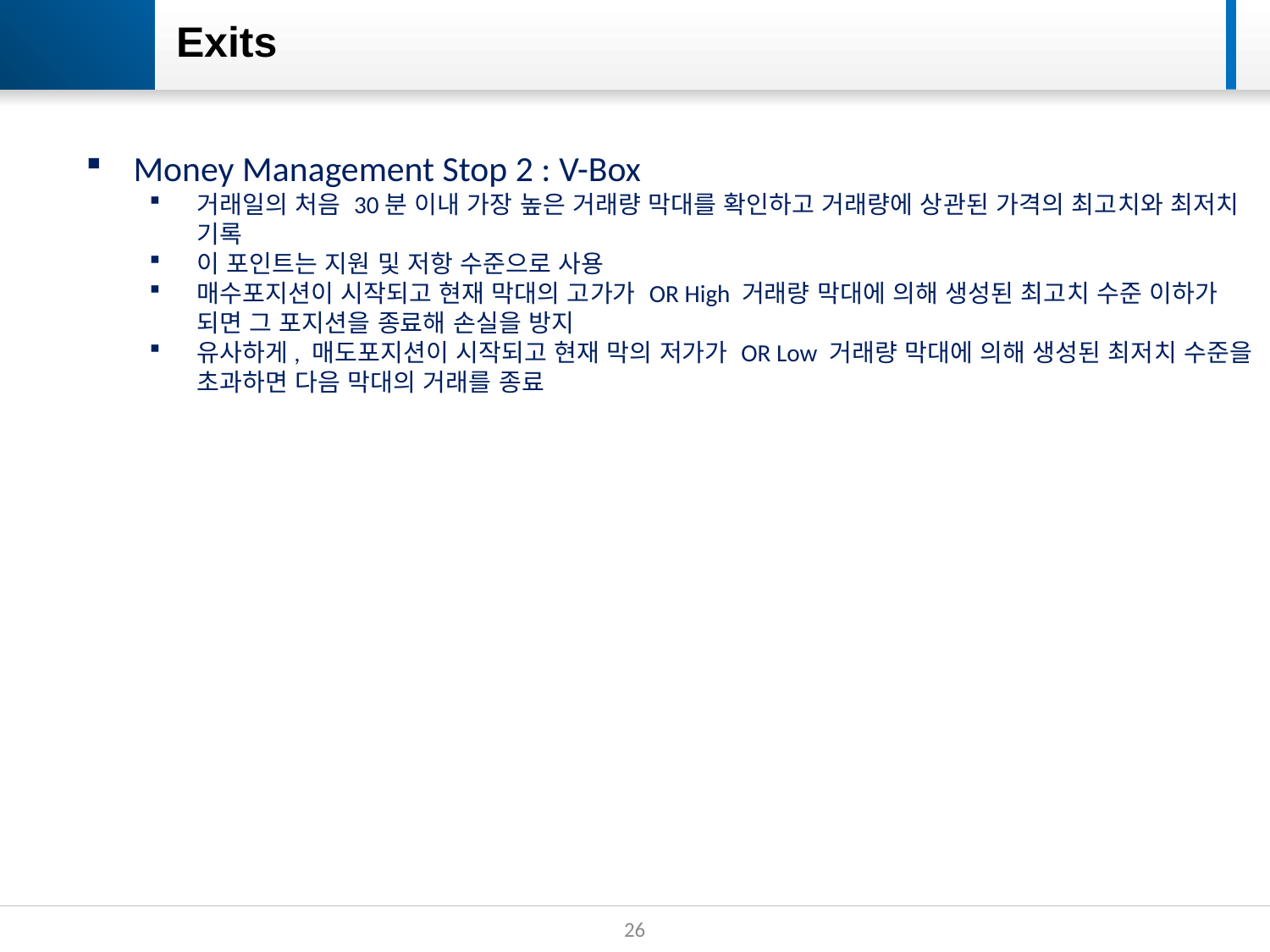

# Exits
Money Management Stop 2 : V-Box
거래일의 처음 30분 이내 가장 높은 거래량 막대를 확인하고 거래량에 상관된 가격의 최고치와 최저치 기록
이 포인트는 지원 및 저항 수준으로 사용
매수포지션이 시작되고 현재 막대의 고가가 OR High 거래량 막대에 의해 생성된 최고치 수준 이하가 되면 그 포지션을 종료해 손실을 방지
유사하게, 매도포지션이 시작되고 현재 막의 저가가 OR Low 거래량 막대에 의해 생성된 최저치 수준을 초과하면 다음 막대의 거래를 종료